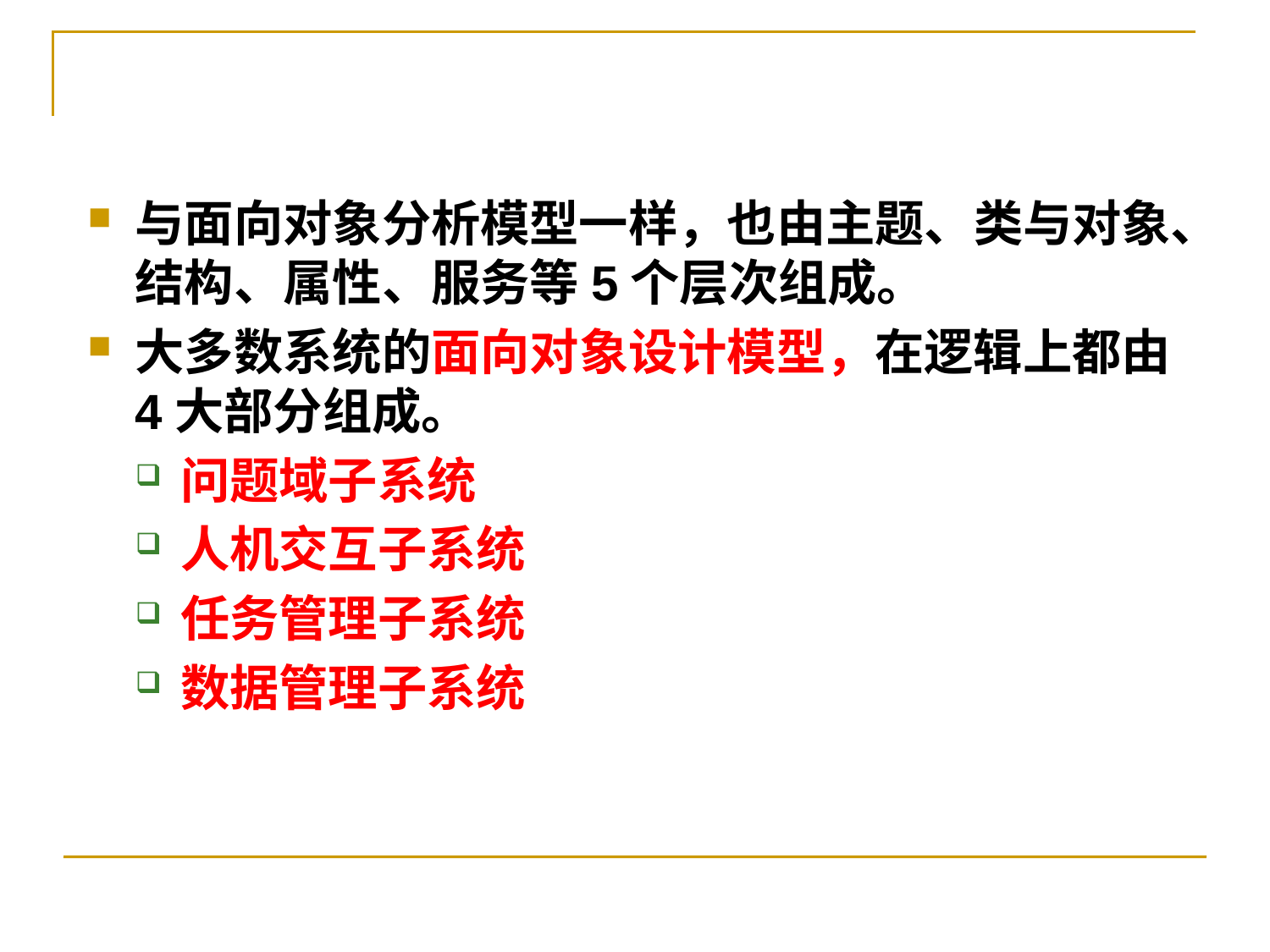

与面向对象分析模型一样，也由主题、类与对象、结构、属性、服务等5个层次组成。
大多数系统的面向对象设计模型，在逻辑上都由4大部分组成。
问题域子系统
人机交互子系统
任务管理子系统
数据管理子系统